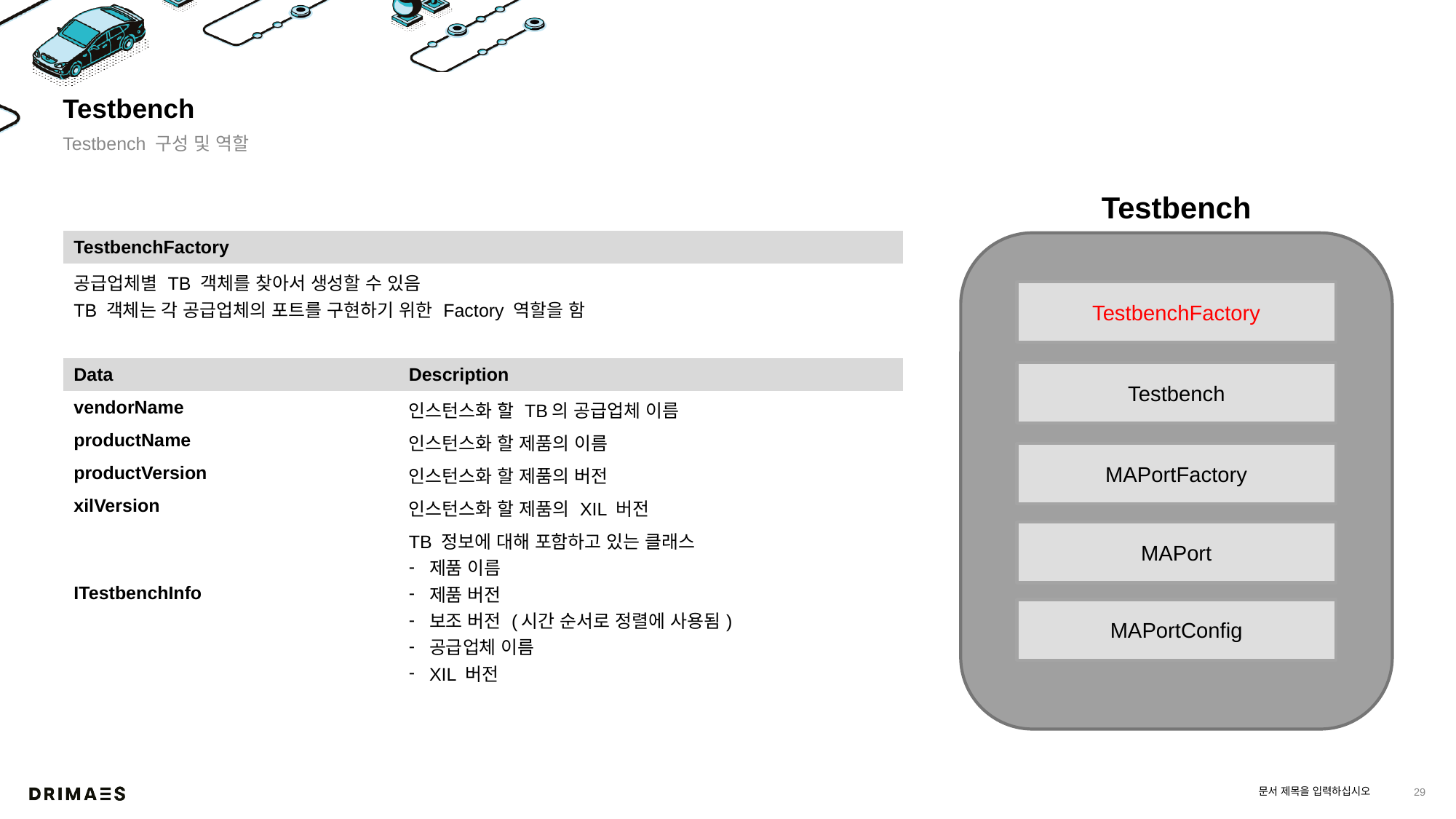

# Testbench
Testbench 구성 및 역할
Testbench
| TestbenchFactory |
| --- |
| 공급업체별 TB 객체를 찾아서 생성할 수 있음 TB 객체는 각 공급업체의 포트를 구현하기 위한 Factory 역할을 함 |

TestbenchFactory
| Data | Description |
| --- | --- |
| vendorName | 인스턴스화 할 TB의 공급업체 이름 |
| productName | 인스턴스화 할 제품의 이름 |
| productVersion | 인스턴스화 할 제품의 버전 |
| xilVersion | 인스턴스화 할 제품의 XIL 버전 |
| ITestbenchInfo | TB 정보에 대해 포함하고 있는 클래스 제품 이름 제품 버전 보조 버전 (시간 순서로 정렬에 사용됨) 공급업체 이름 XIL 버전 |
Testbench
MAPortFactory
MAPort
MAPortConfig
문서 제목을 입력하십시오